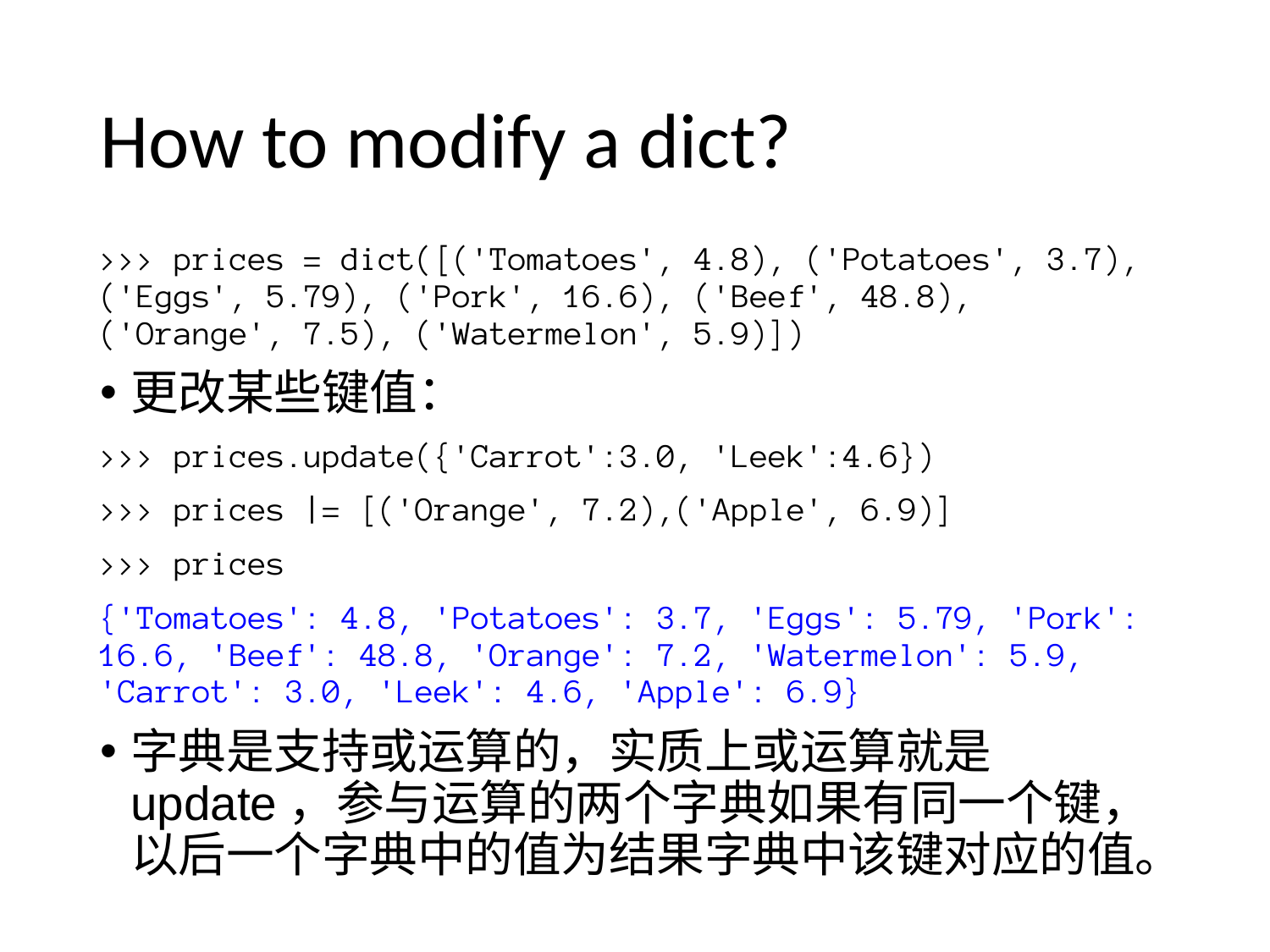

# How to modify a dict?
>>> prices = dict([('Tomatoes', 4.8), ('Potatoes', 3.7), ('Eggs', 5.79), ('Pork', 16.6), ('Beef', 48.8), ('Orange', 7.5), ('Watermelon', 5.9)])
更改某些键值：
>>> prices.update({'Carrot':3.0, 'Leek':4.6})
>>> prices |= [('Orange', 7.2),('Apple', 6.9)]
>>> prices
{'Tomatoes': 4.8, 'Potatoes': 3.7, 'Eggs': 5.79, 'Pork': 16.6, 'Beef': 48.8, 'Orange': 7.2, 'Watermelon': 5.9, 'Carrot': 3.0, 'Leek': 4.6, 'Apple': 6.9}
字典是支持或运算的，实质上或运算就是update，参与运算的两个字典如果有同一个键，以后一个字典中的值为结果字典中该键对应的值。